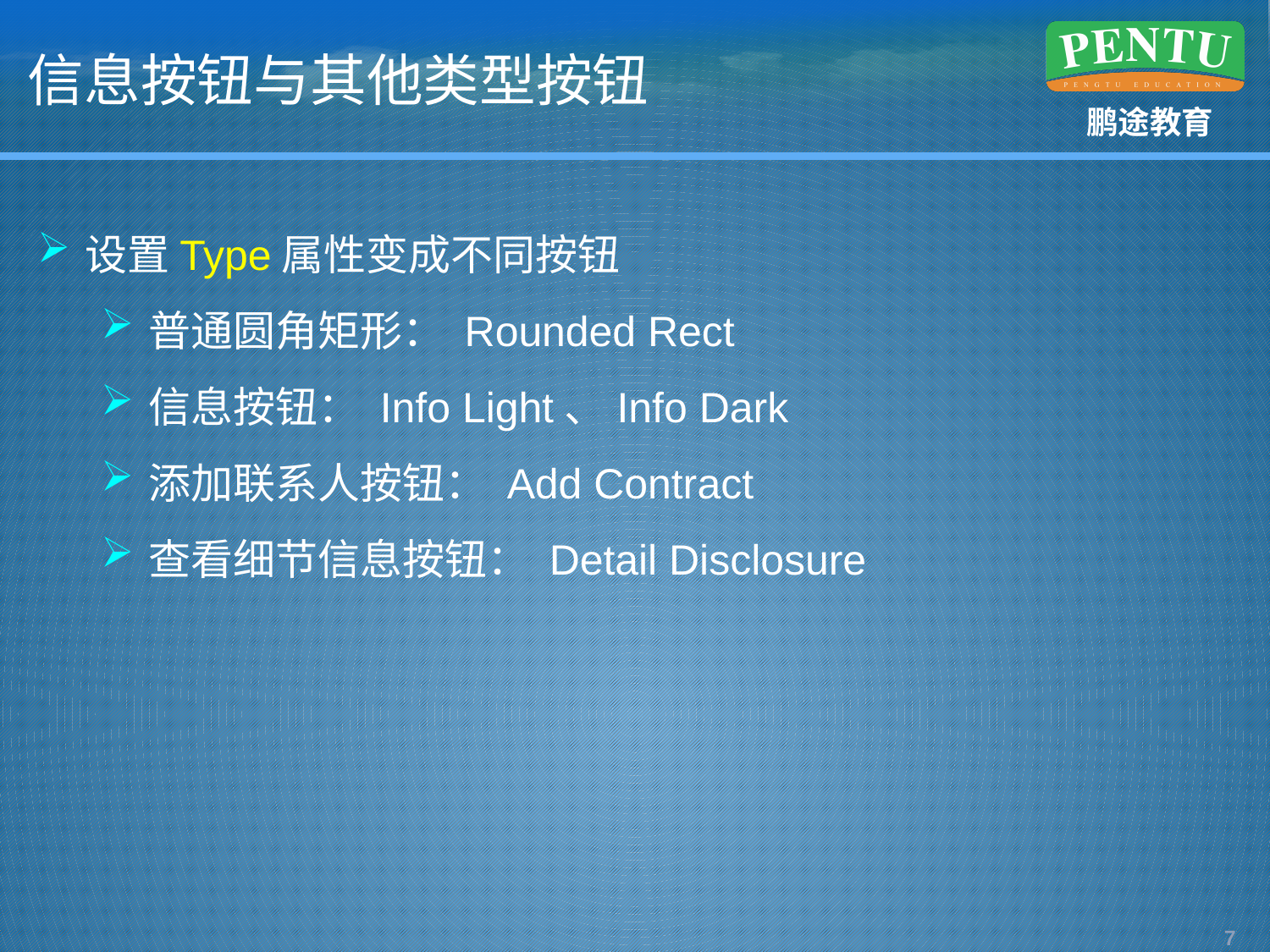

# 信息按钮与其他类型按钮
设置Type属性变成不同按钮
普通圆角矩形： Rounded Rect
信息按钮： Info Light、Info Dark
添加联系人按钮： Add Contract
查看细节信息按钮： Detail Disclosure
7